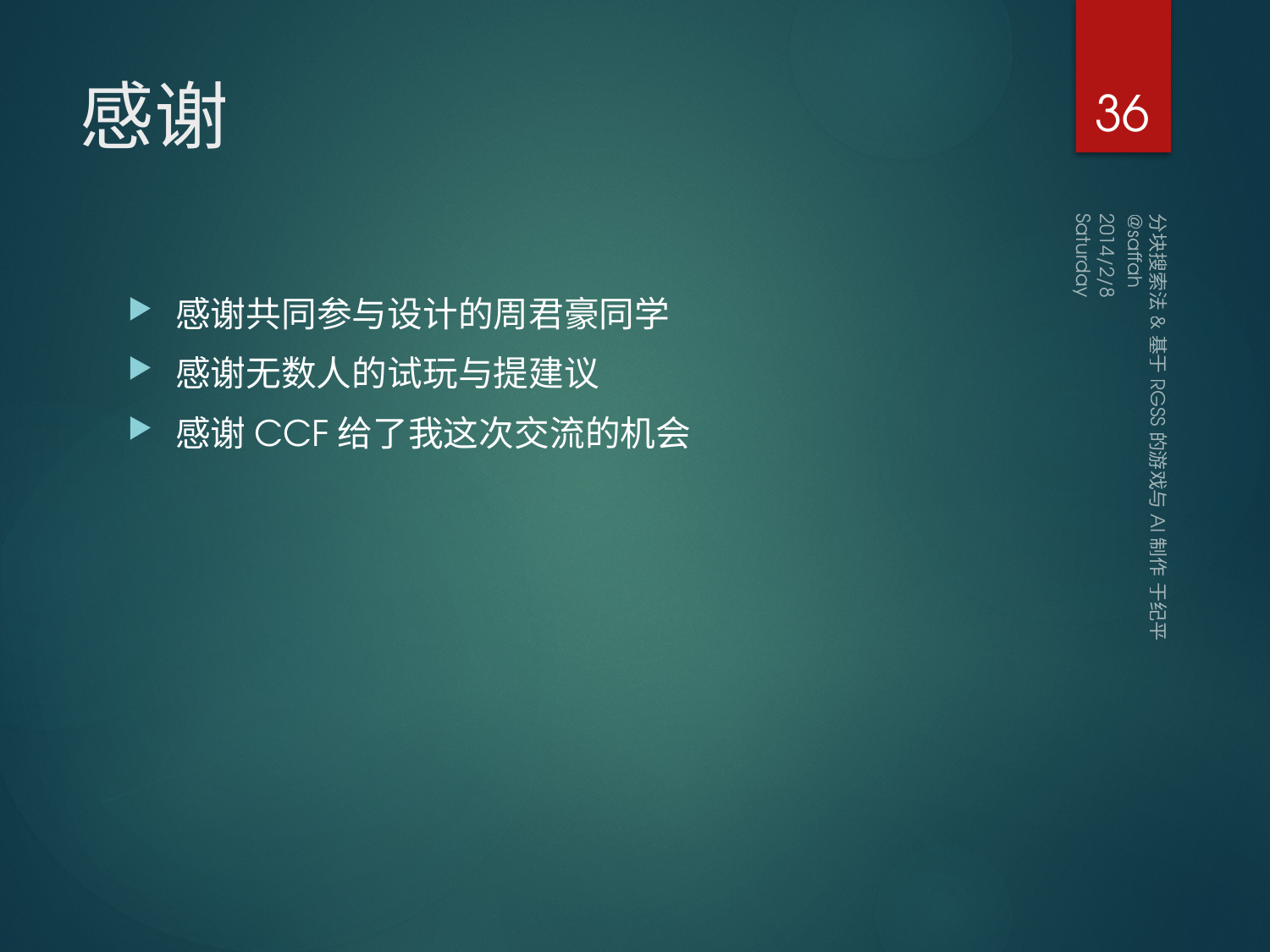

36
# 感谢
2014/2/8 Saturday
感谢共同参与设计的周君豪同学
感谢无数人的试玩与提建议
感谢CCF给了我这次交流的机会
分块搜索法&基于RGSS的游戏与AI制作 于纪平 @saffah